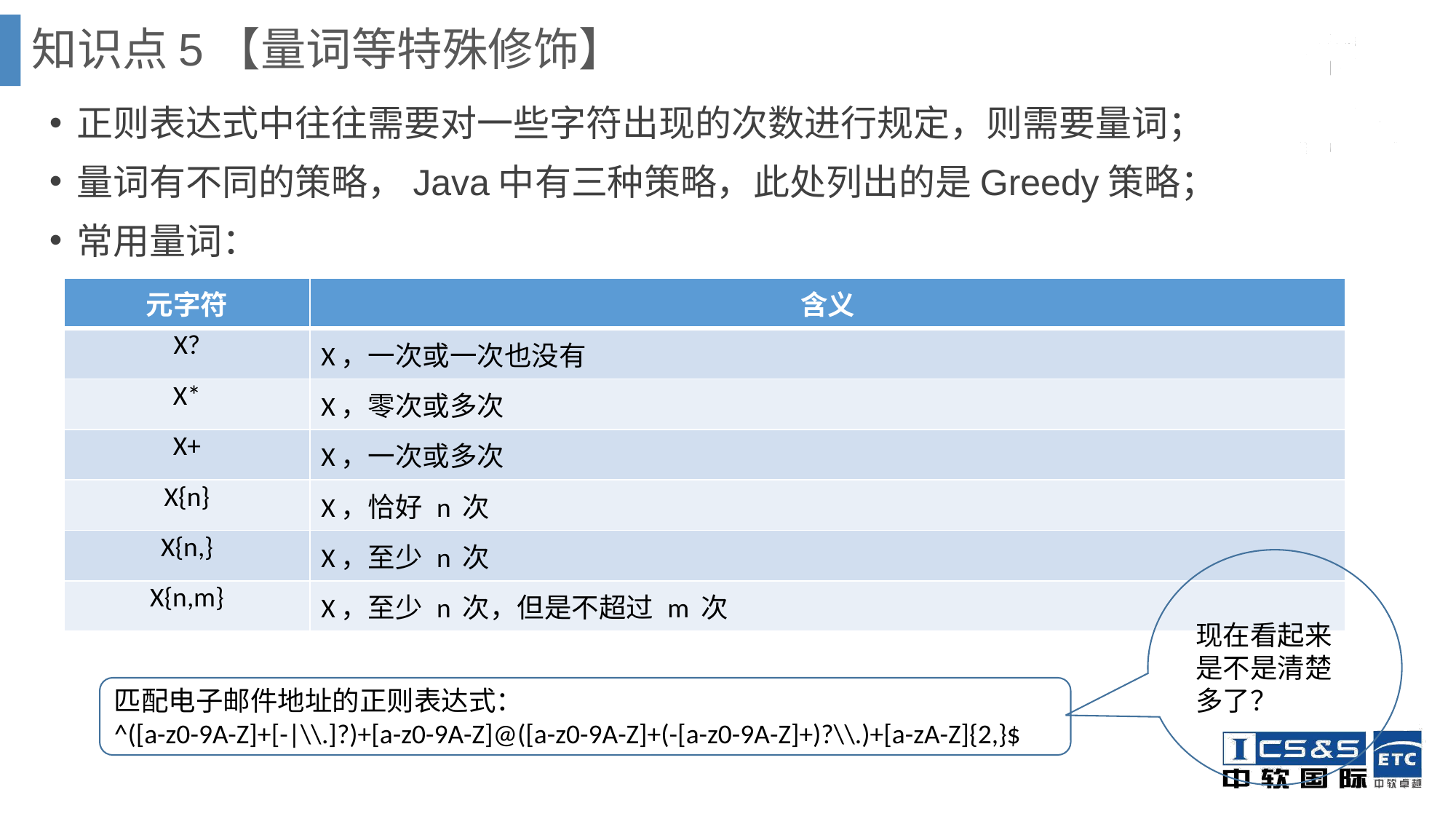

知识点5【量词等特殊修饰】
正则表达式中往往需要对一些字符出现的次数进行规定，则需要量词；
量词有不同的策略，Java中有三种策略，此处列出的是Greedy策略；
常用量词：

| 元字符 | 含义 |
| --- | --- |
| X? | X，一次或一次也没有 |
| X\* | X，零次或多次 |
| X+ | X，一次或多次 |
| X{n} | X，恰好 n 次 |
| X{n,} | X，至少 n 次 |
| X{n,m} | X，至少 n 次，但是不超过 m 次 |
现在看起来是不是清楚多了？
匹配电子邮件地址的正则表达式：
^([a-z0-9A-Z]+[-|\\.]?)+[a-z0-9A-Z]@([a-z0-9A-Z]+(-[a-z0-9A-Z]+)?\\.)+[a-zA-Z]{2,}$